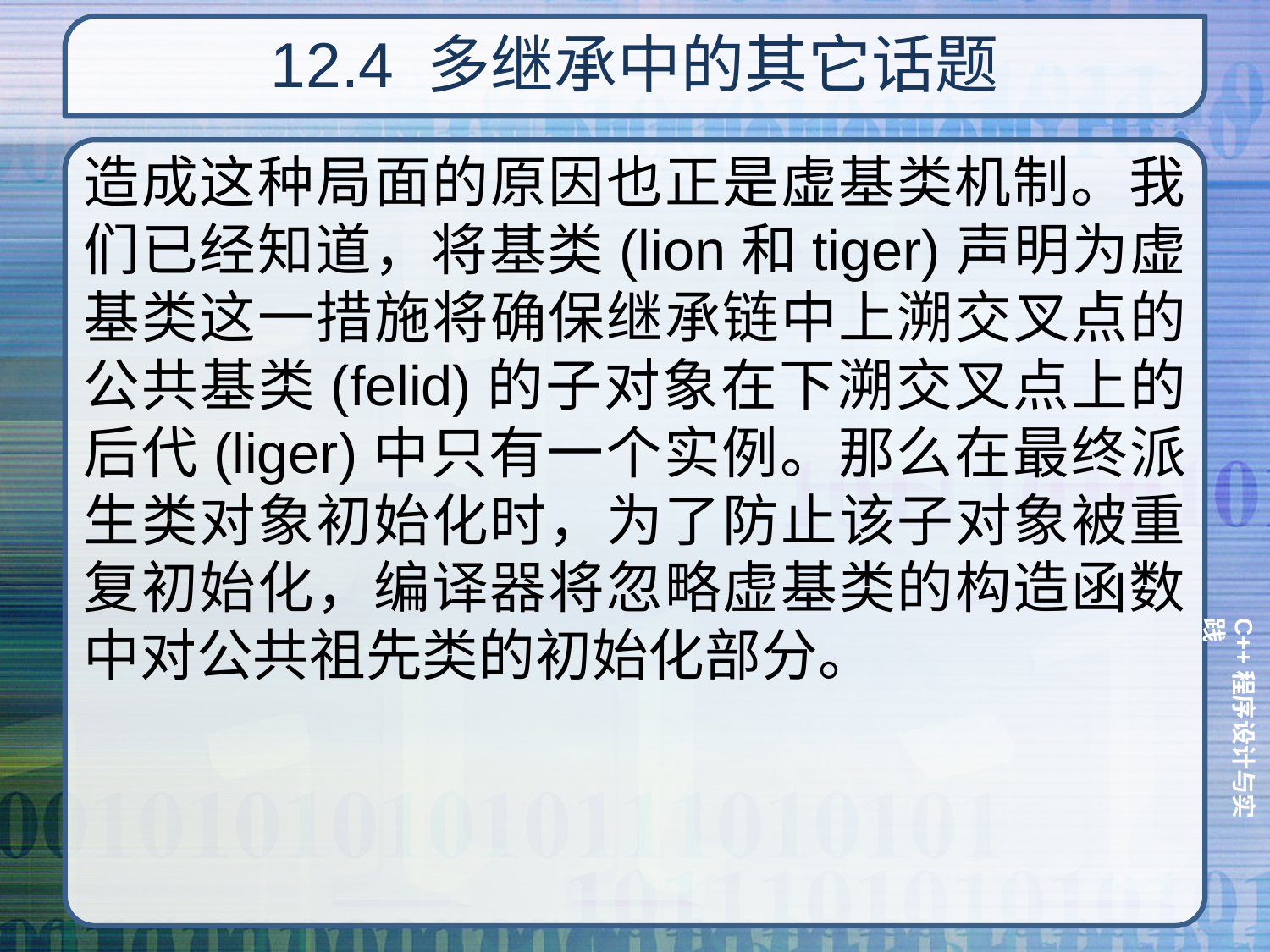

# 12.4 多继承中的其它话题
造成这种局面的原因也正是虚基类机制。我们已经知道，将基类(lion和tiger)声明为虚基类这一措施将确保继承链中上溯交叉点的公共基类(felid)的子对象在下溯交叉点上的后代(liger)中只有一个实例。那么在最终派生类对象初始化时，为了防止该子对象被重复初始化，编译器将忽略虚基类的构造函数中对公共祖先类的初始化部分。